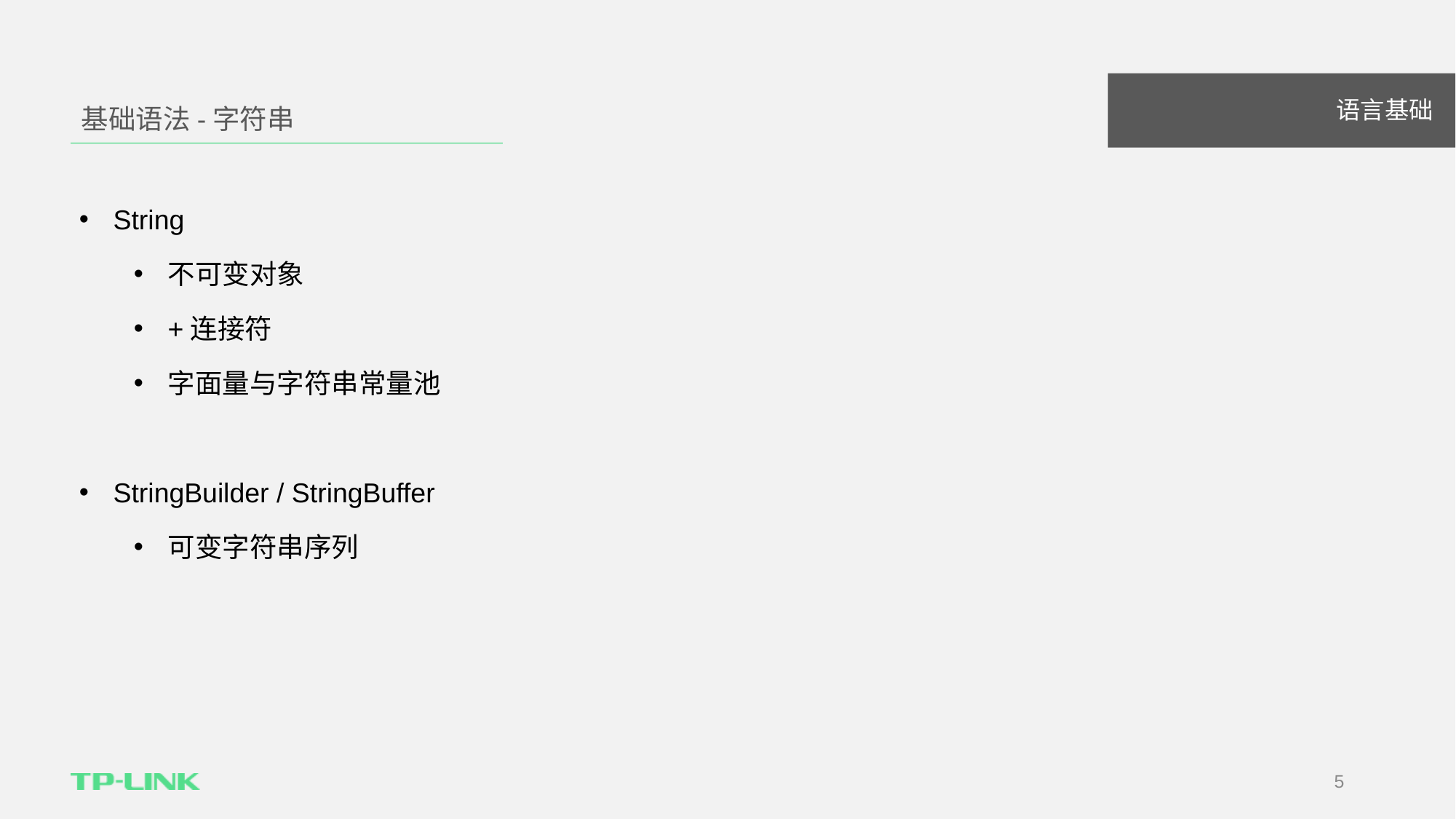

语言基础
# 基础语法-字符串
String
不可变对象
+连接符
字面量与字符串常量池

StringBuilder / StringBuffer
可变字符串序列

5